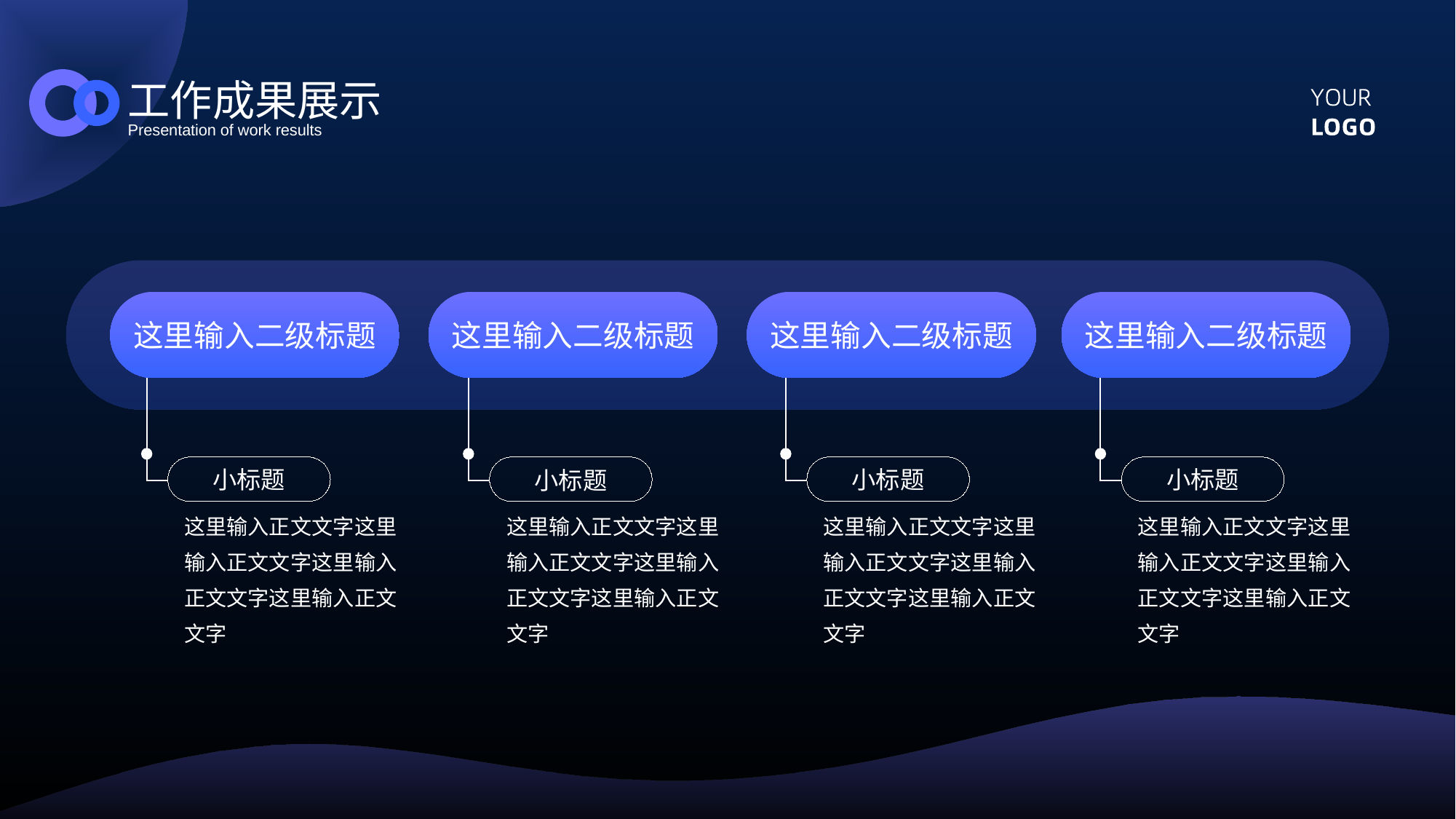

工作成果展示

Presentation of work results

这里输入二级标题
这里输入二级标题
这里输入二级标题
这里输入二级标题

小标题
小标题
小标题
小标题
这里输入正文文字这里输入正文文字这里输入正文文字这里输入正文文字
这里输入正文文字这里输入正文文字这里输入正文文字这里输入正文文字
这里输入正文文字这里输入正文文字这里输入正文文字这里输入正文文字
这里输入正文文字这里输入正文文字这里输入正文文字这里输入正文文字